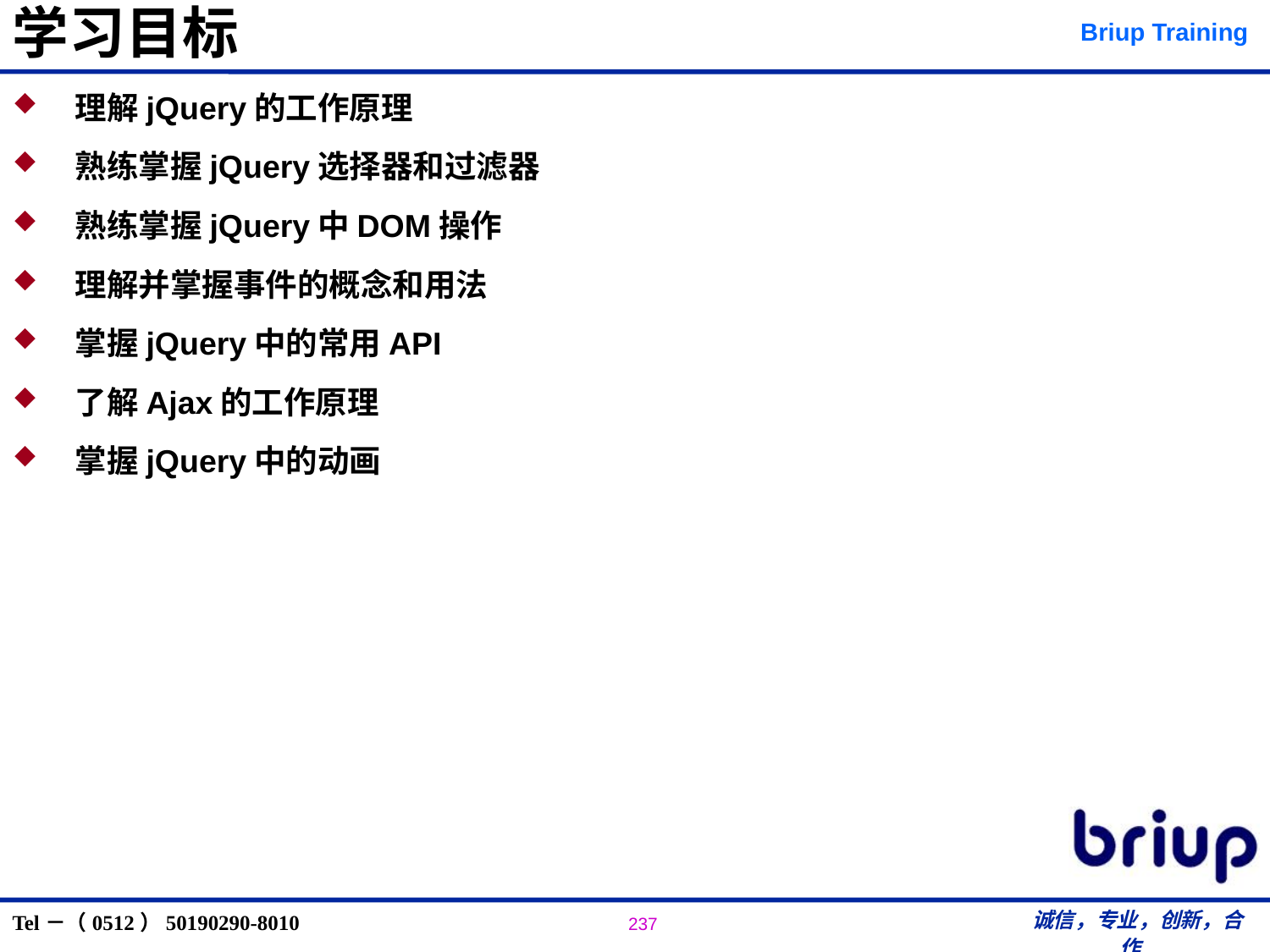

学习目标
# 理解jQuery的工作原理
 熟练掌握jQuery选择器和过滤器
 熟练掌握jQuery中DOM操作
 理解并掌握事件的概念和用法
 掌握jQuery中的常用API
 了解Ajax的工作原理
 掌握jQuery中的动画